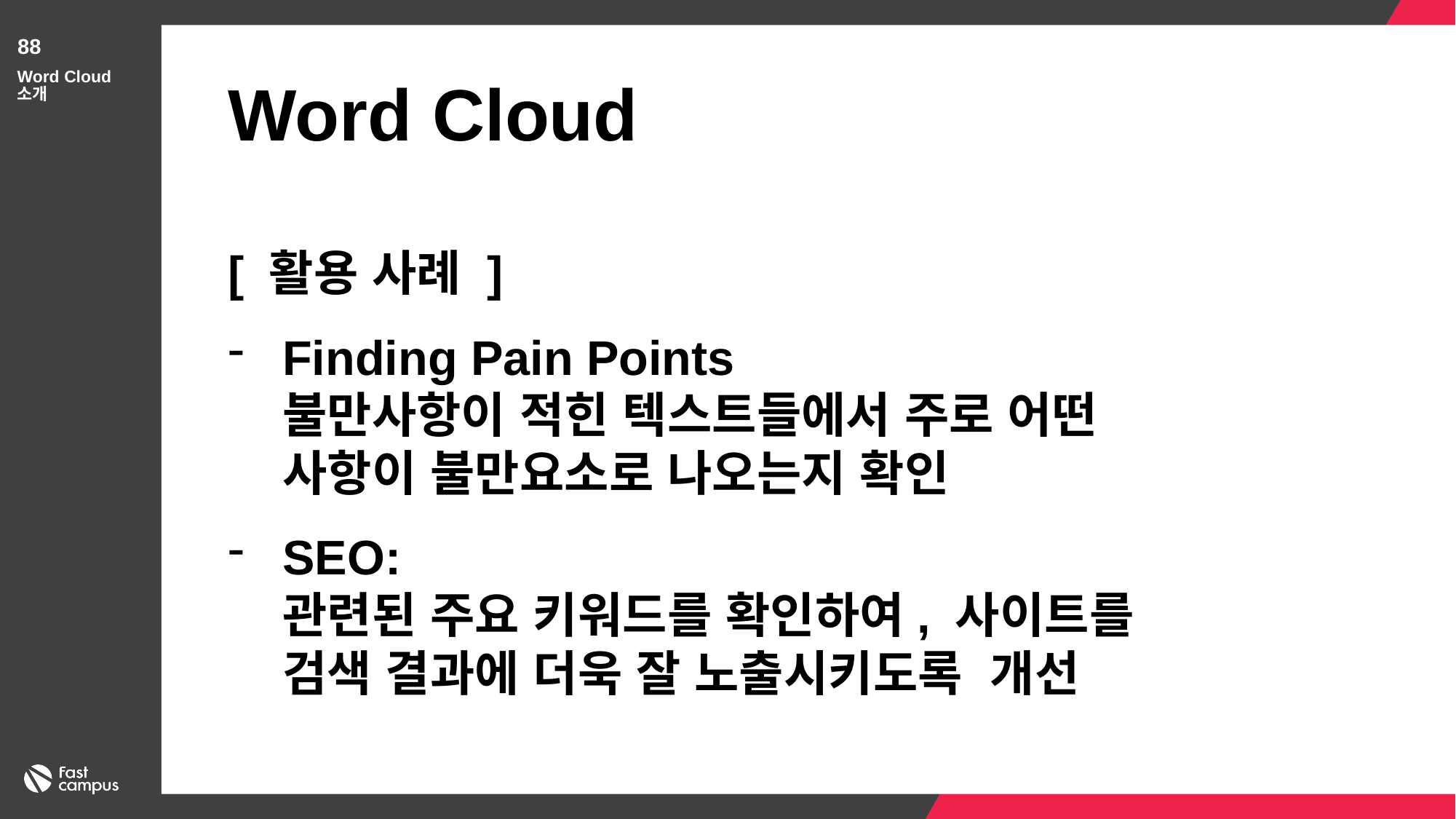

88
Word Cloud 소개
Word Cloud

[ 활용 사례 ]
Finding Pain Points
불만사항이 적힌 텍스트들에서 주로 어떤 사항이 불만요소로 나오는지 확인
SEO:
관련된 주요 키워드를 확인하여, 사이트를 검색 결과에 더욱 잘 노출시키도록  개선